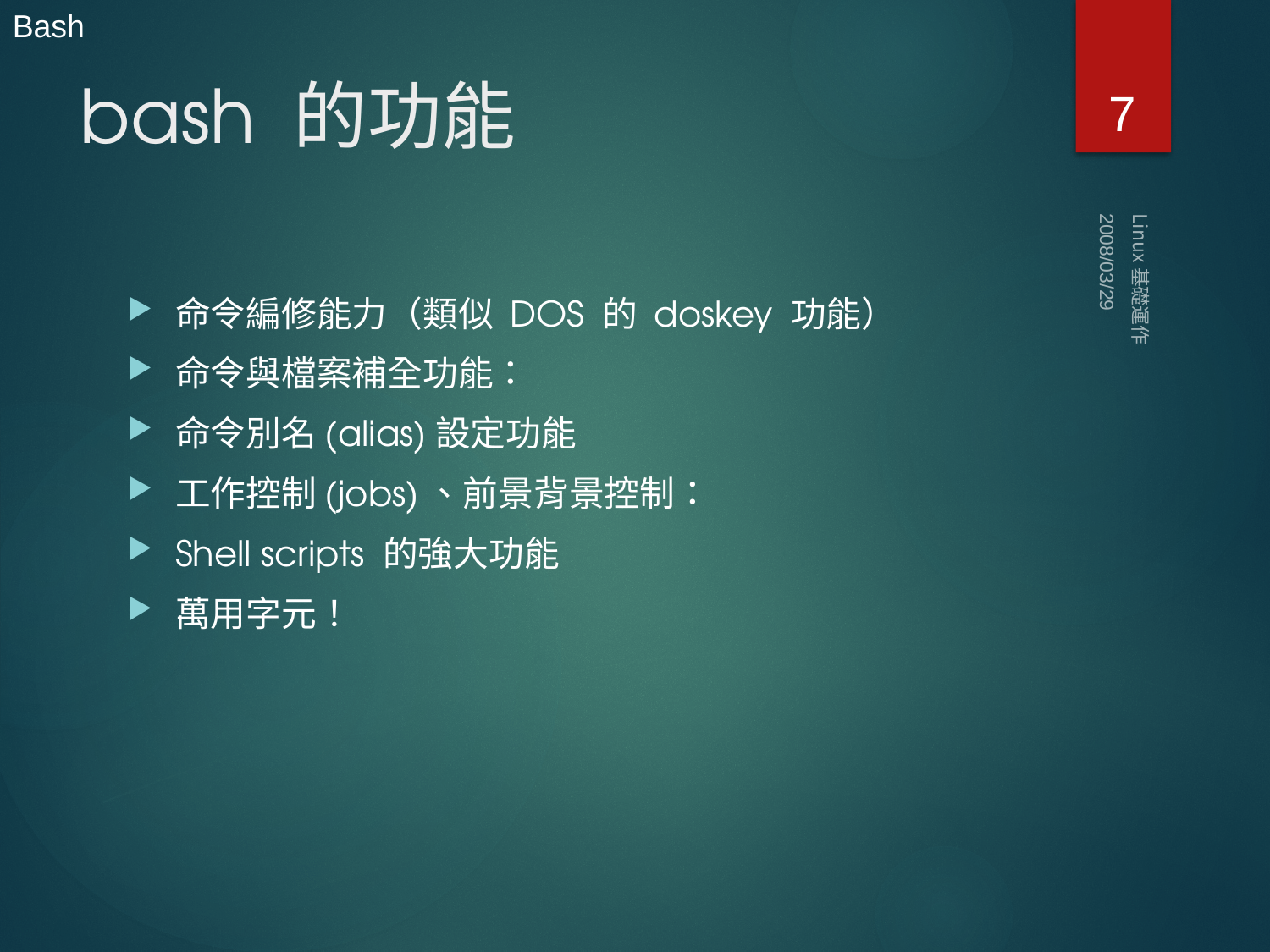

Bash
7
# bash 的功能
2008/03/29
命令編修能力（類似 DOS 的 doskey 功能）
命令與檔案補全功能：
命令別名(alias)設定功能
工作控制(jobs)、前景背景控制：
Shell scripts 的強大功能
萬用字元！
Linux 基礎運作